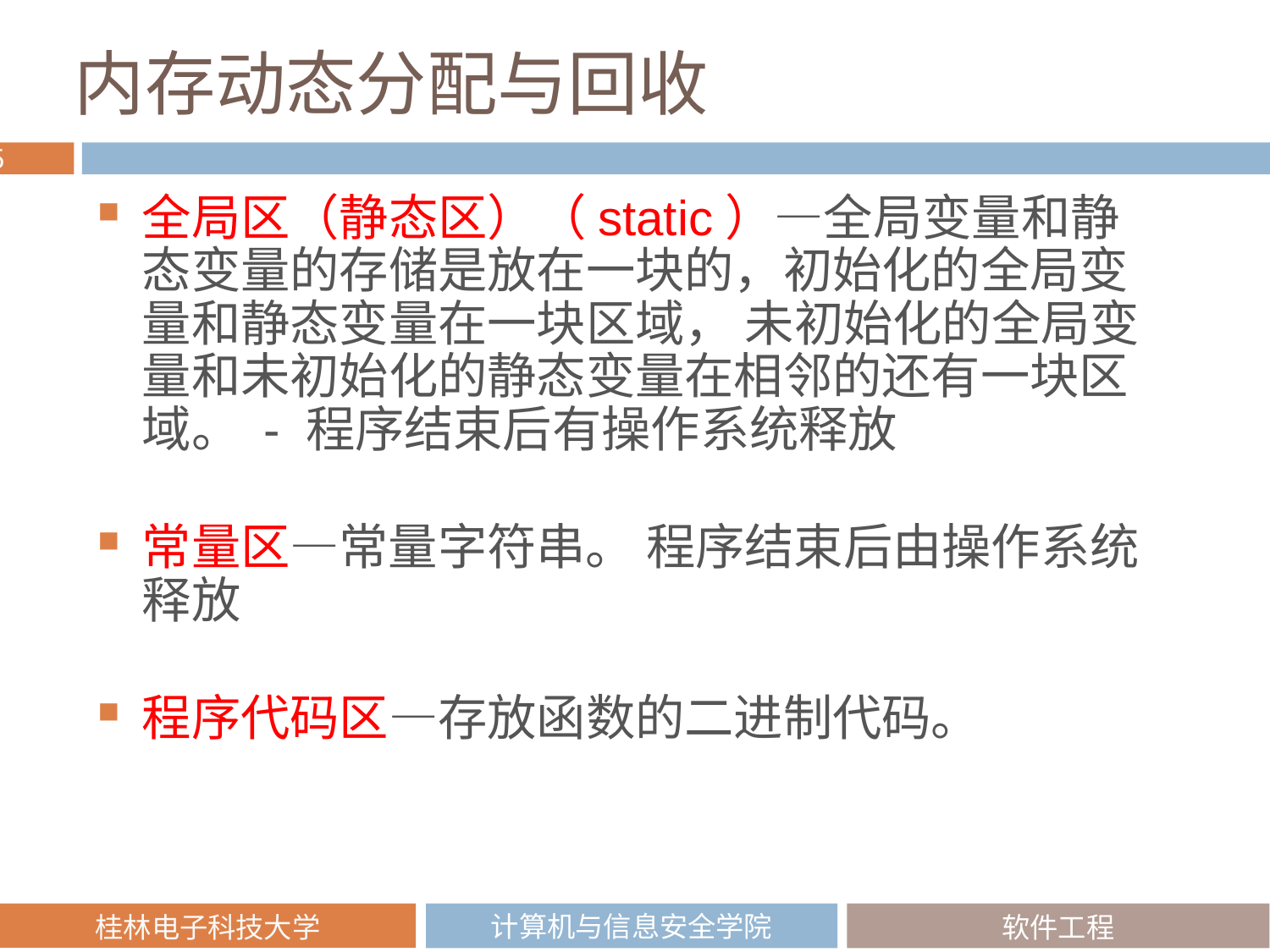

# 内存动态分配与回收
全局区（静态区）（static）—全局变量和静态变量的存储是放在一块的，初始化的全局变量和静态变量在一块区域， 未初始化的全局变量和未初始化的静态变量在相邻的还有一块区域。 - 程序结束后有操作系统释放
常量区—常量字符串。 程序结束后由操作系统释放
程序代码区—存放函数的二进制代码。